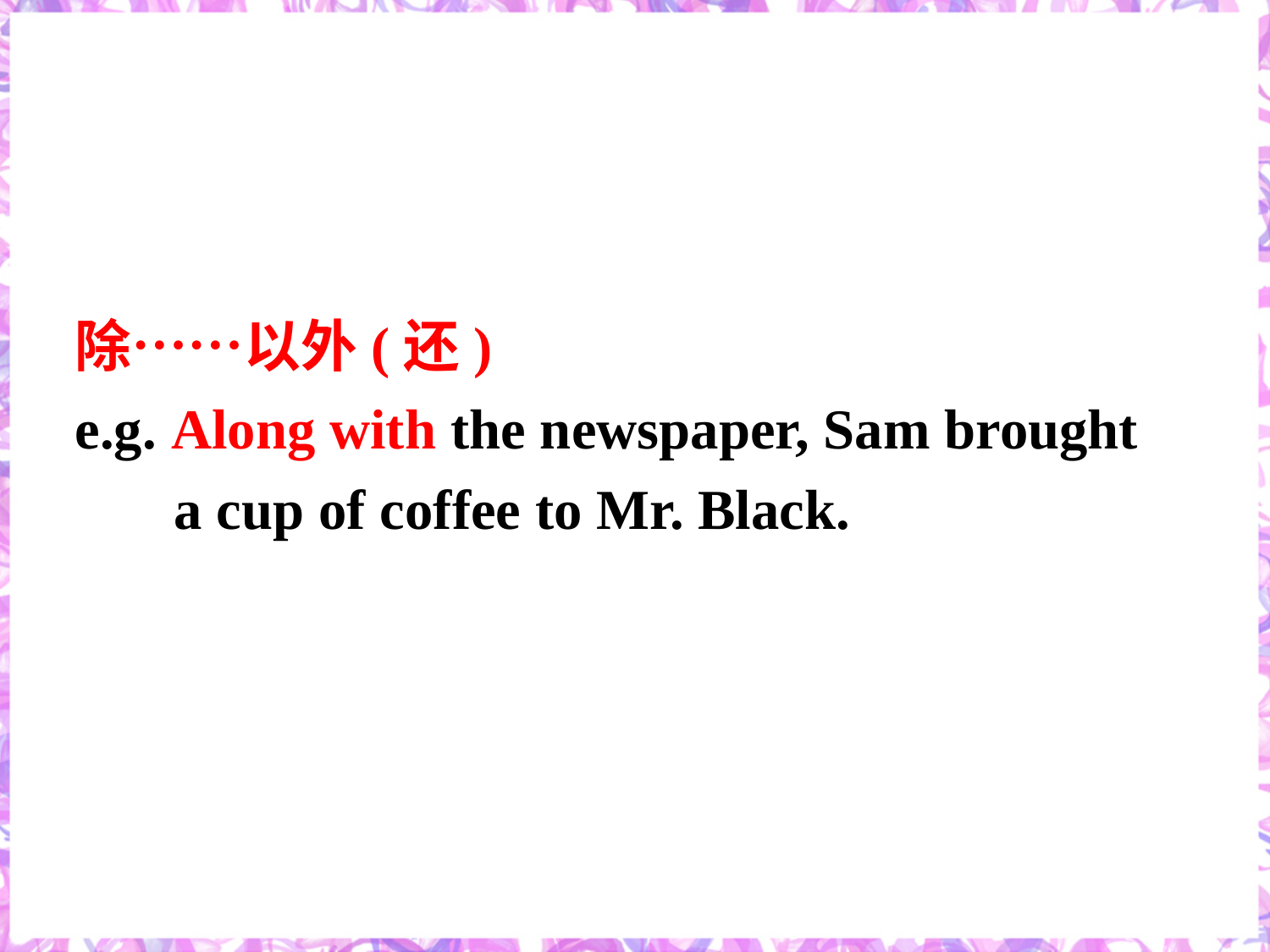

除……以外(还)
e.g. Along with the newspaper, Sam brought
       a cup of coffee to Mr. Black.